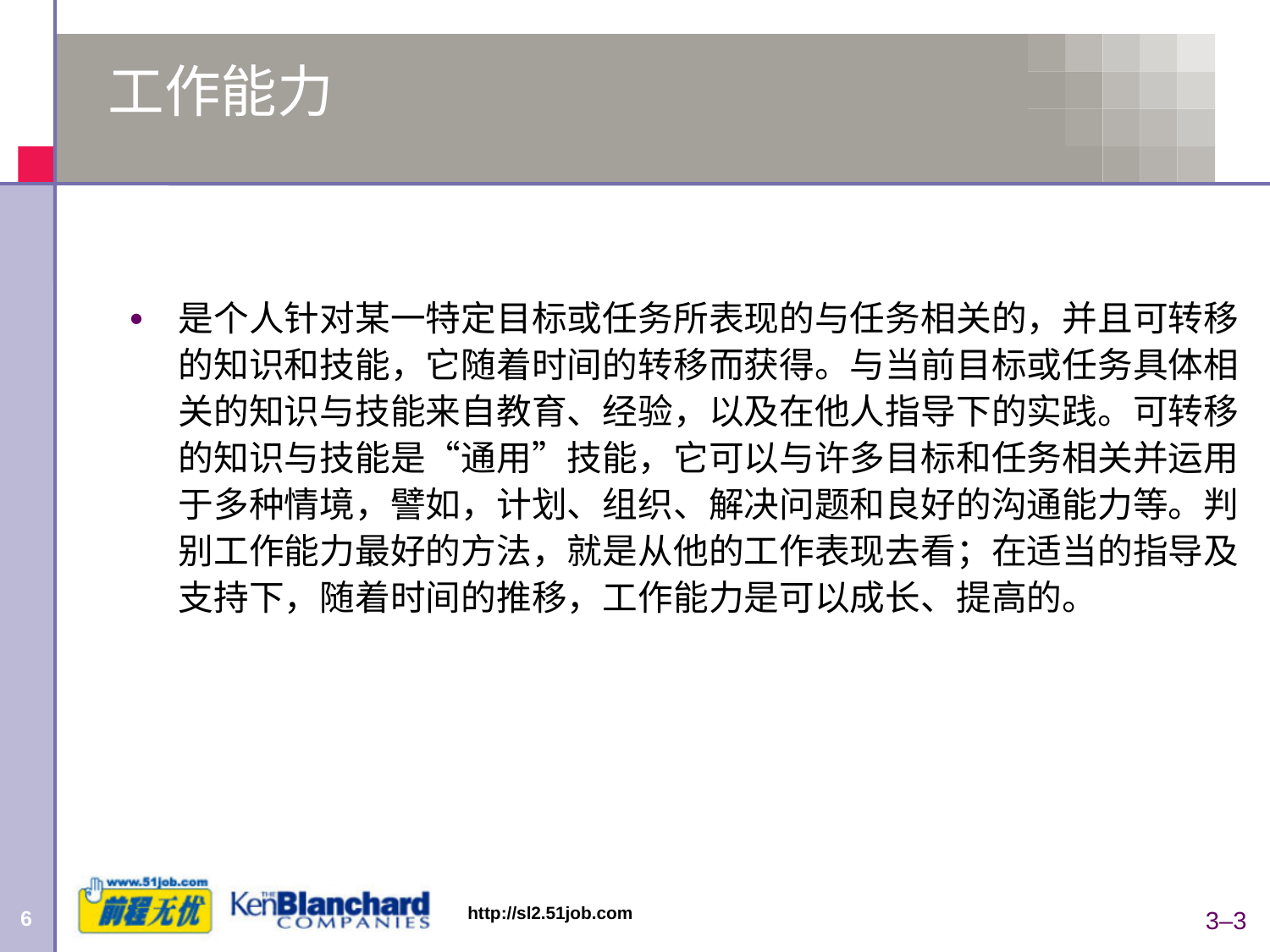

# 工作能力
是个人针对某一特定目标或任务所表现的与任务相关的，并且可转移的知识和技能，它随着时间的转移而获得。与当前目标或任务具体相关的知识与技能来自教育、经验，以及在他人指导下的实践。可转移的知识与技能是“通用”技能，它可以与许多目标和任务相关并运用于多种情境，譬如，计划、组织、解决问题和良好的沟通能力等。判别工作能力最好的方法，就是从他的工作表现去看；在适当的指导及支持下，随着时间的推移，工作能力是可以成长、提高的。
3–3